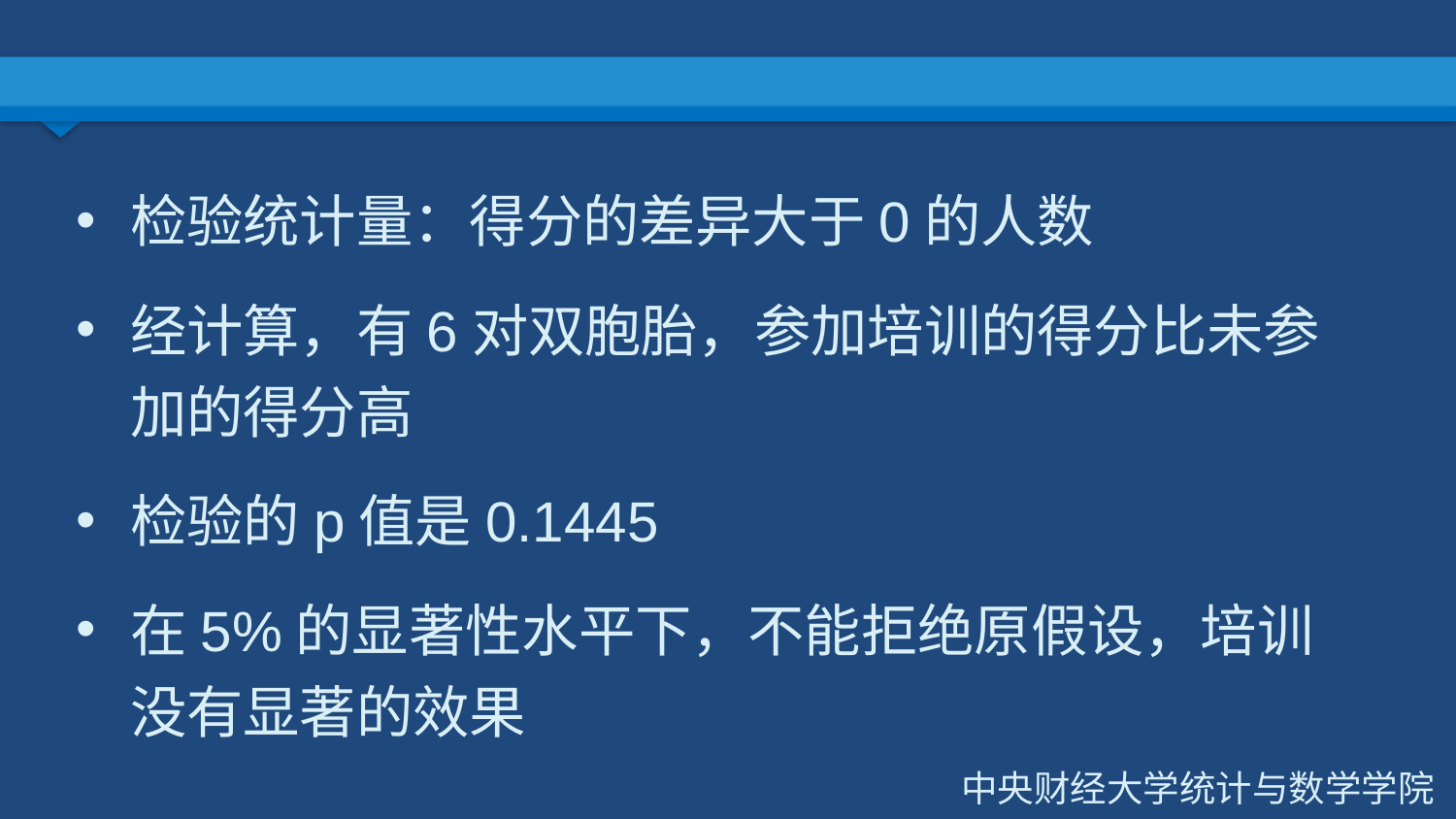

#
检验统计量：得分的差异大于0的人数
经计算，有6对双胞胎，参加培训的得分比未参加的得分高
检验的p值是0.1445
在5%的显著性水平下，不能拒绝原假设，培训没有显著的效果